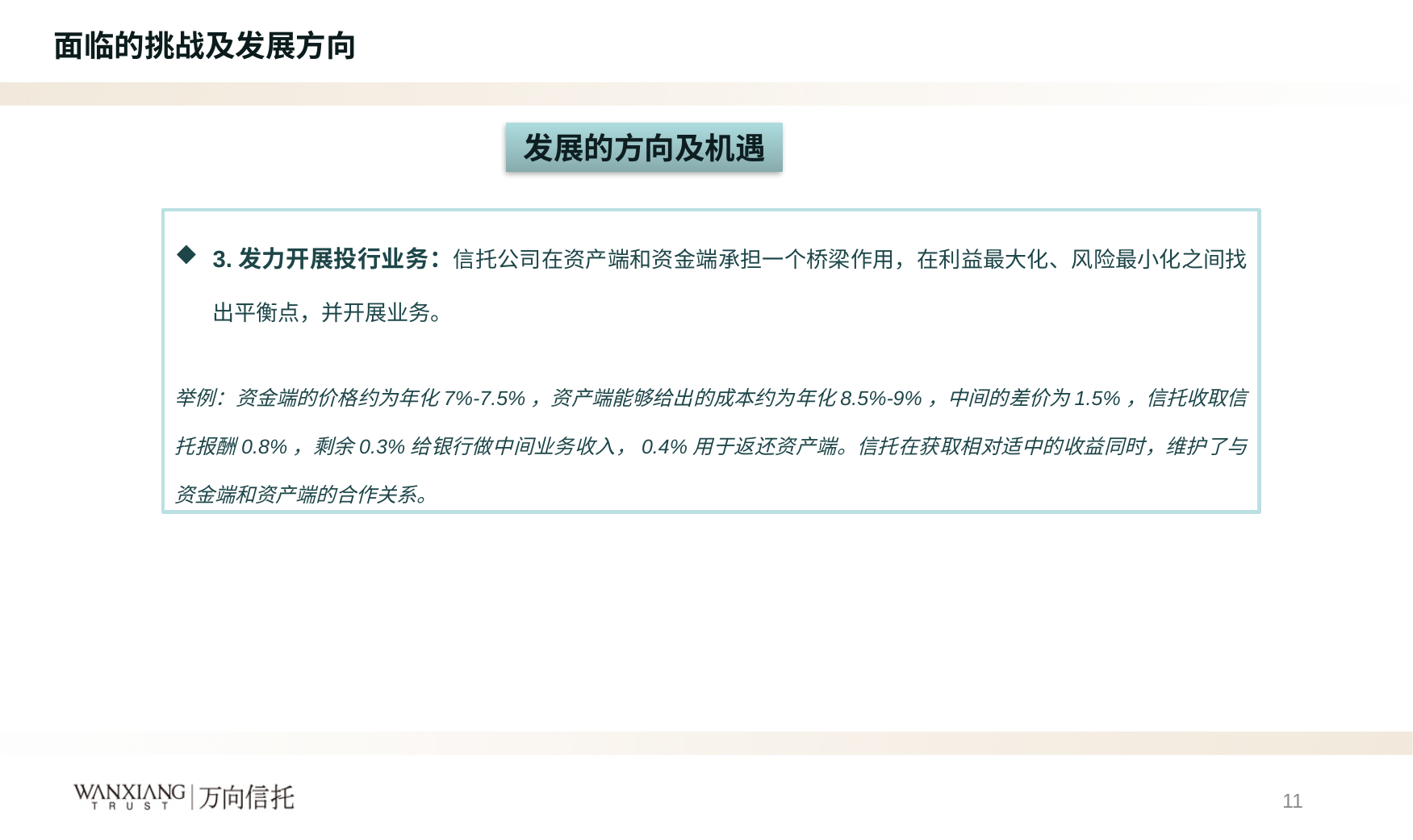

标  题 一
面临的挑战及发展方向
发展的方向及机遇
3.发力开展投行业务：信托公司在资产端和资金端承担一个桥梁作用，在利益最大化、风险最小化之间找出平衡点，并开展业务。

举例：资金端的价格约为年化7%-7.5%，资产端能够给出的成本约为年化8.5%-9%，中间的差价为1.5%，信托收取信托报酬0.8%，剩余0.3%给银行做中间业务收入，0.4%用于返还资产端。信托在获取相对适中的收益同时，维护了与资金端和资产端的合作关系。
11